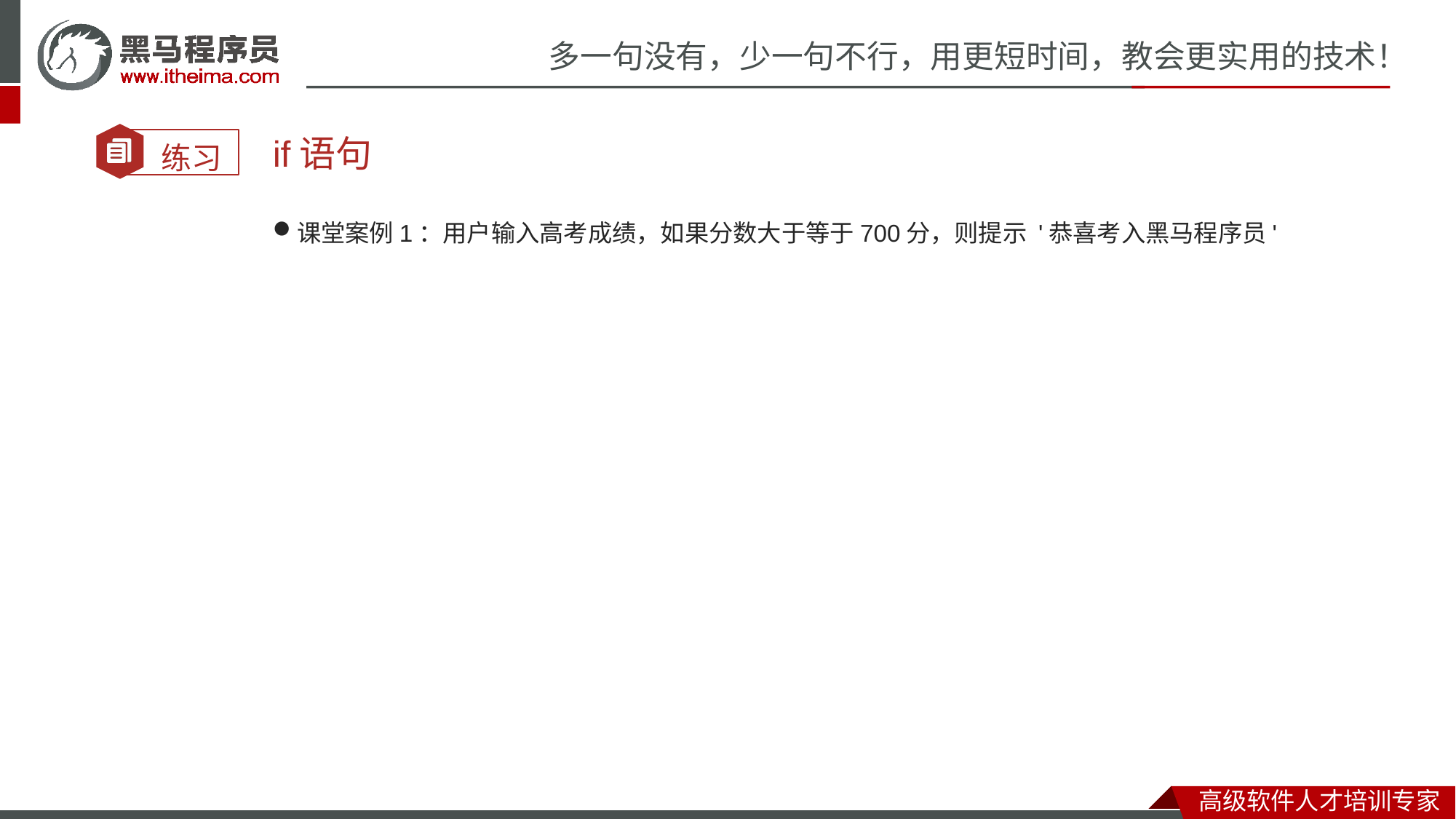

if语句
课堂案例1：用户输入高考成绩，如果分数大于等于700分，则提示 '恭喜考入黑马程序员'